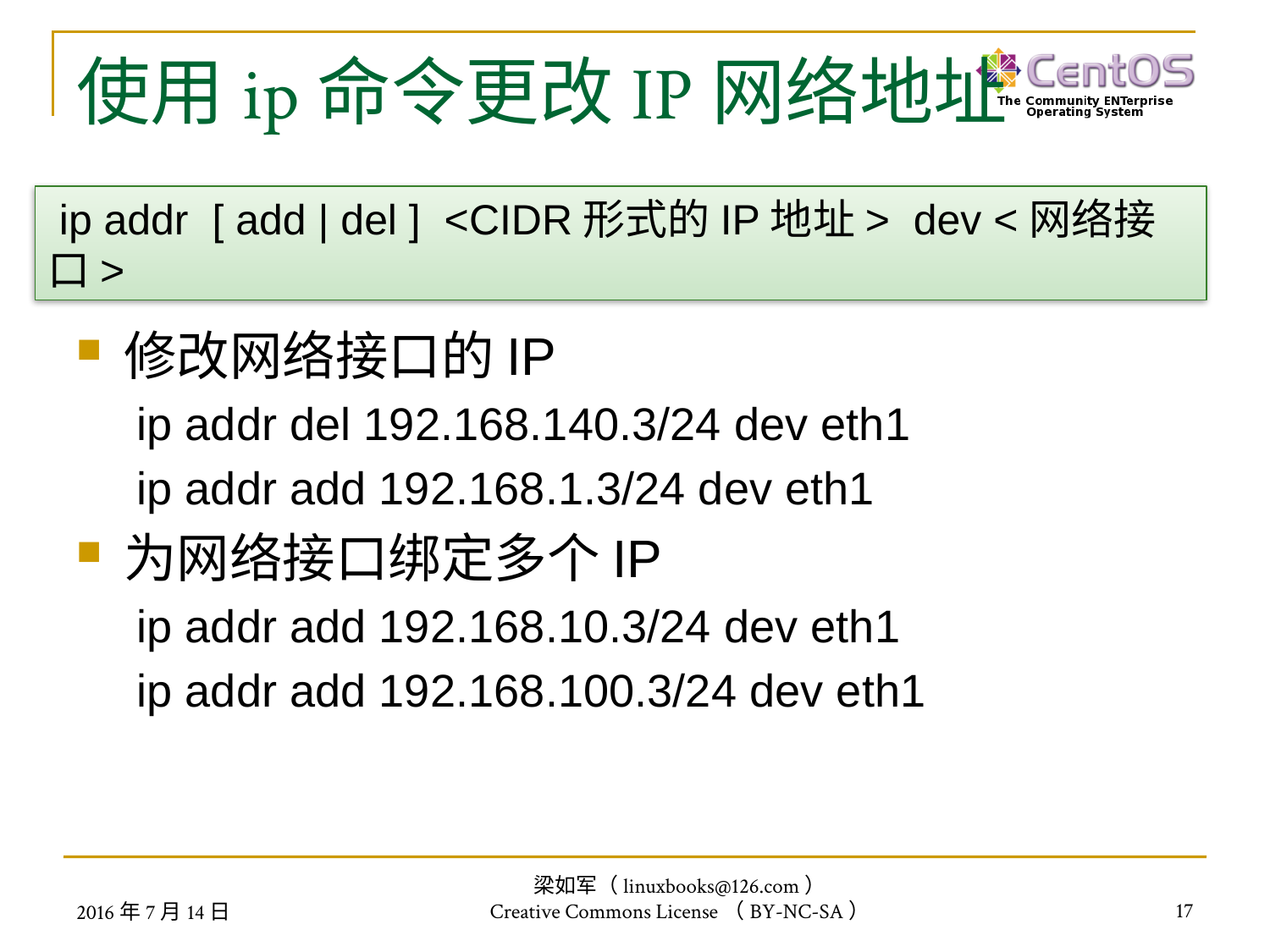

# 使用ip命令更改IP网络地址
 ip addr  [ add | del ]  <CIDR形式的IP地址>  dev <网络接口>
修改网络接口的IP
 ip addr del 192.168.140.3/24 dev eth1
 ip addr add 192.168.1.3/24 dev eth1
为网络接口绑定多个IP
 ip addr add 192.168.10.3/24 dev eth1
 ip addr add 192.168.100.3/24 dev eth1
梁如军（linuxbooks@126.com）
Creative Commons License（BY-NC-SA）
2016年7月14日
17